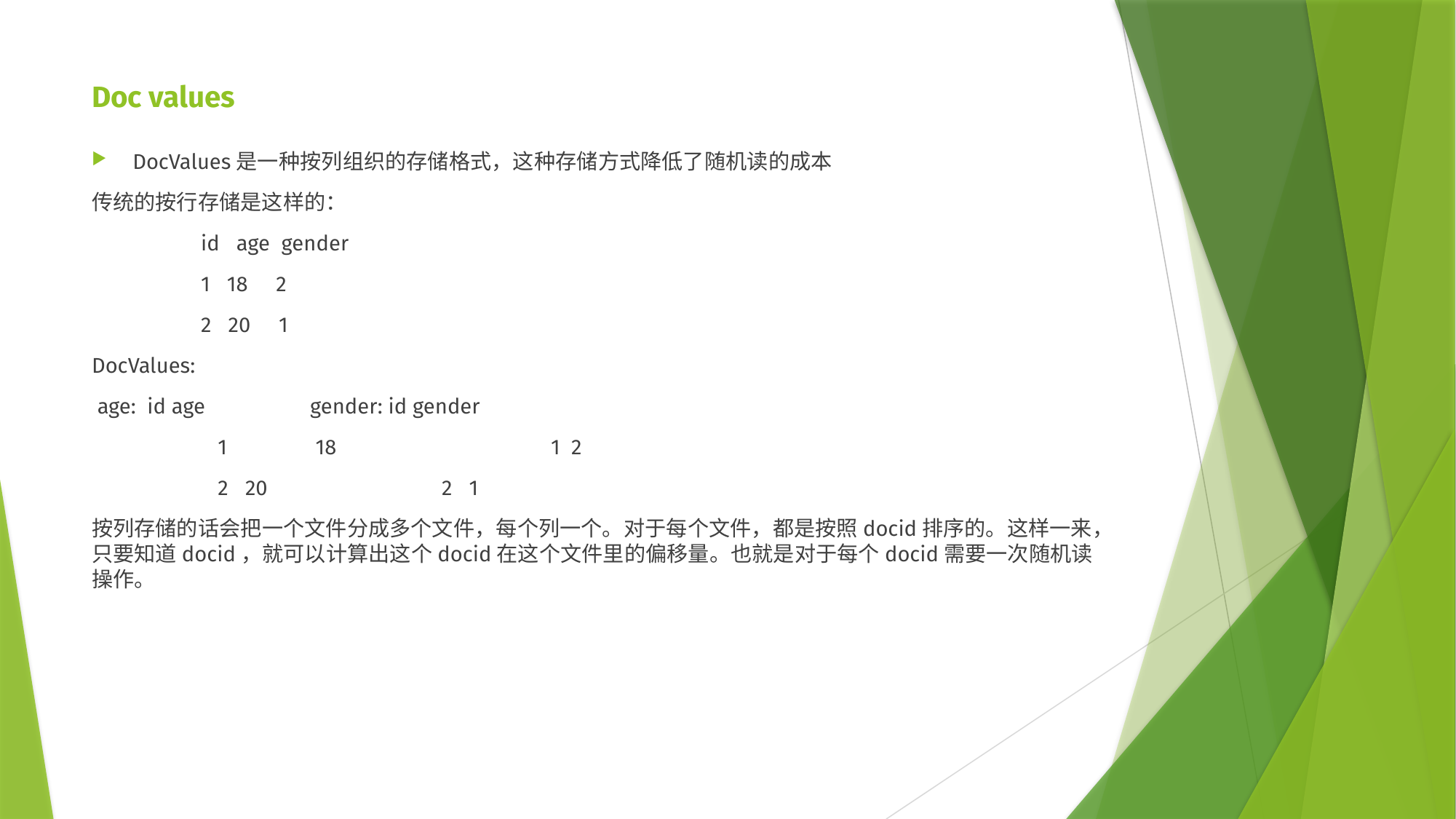

# Doc values
DocValues是一种按列组织的存储格式，这种存储方式降低了随机读的成本
传统的按行存储是这样的：
	id   age  gender
	1   18     2
	2   20     1
DocValues:
 age:  id age      	gender: id gender
	   1	 18		    1  2
 	   2   20		    2   1
按列存储的话会把一个文件分成多个文件，每个列一个。对于每个文件，都是按照docid排序的。这样一来，只要知道docid，就可以计算出这个docid在这个文件里的偏移量。也就是对于每个docid需要一次随机读操作。